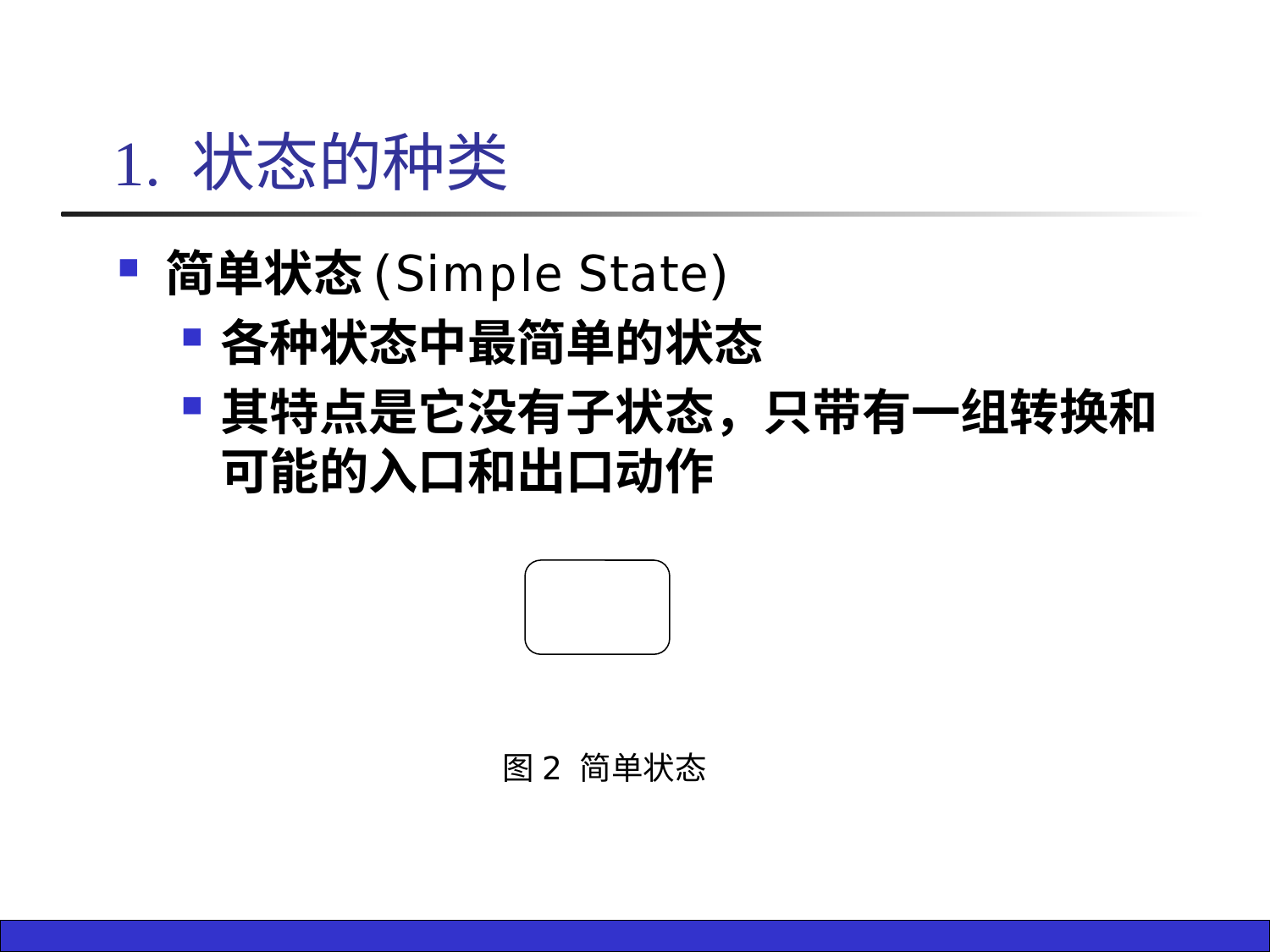

# 1. 状态的种类
简单状态(Simple State)
各种状态中最简单的状态
其特点是它没有子状态，只带有一组转换和可能的入口和出口动作

图2 简单状态